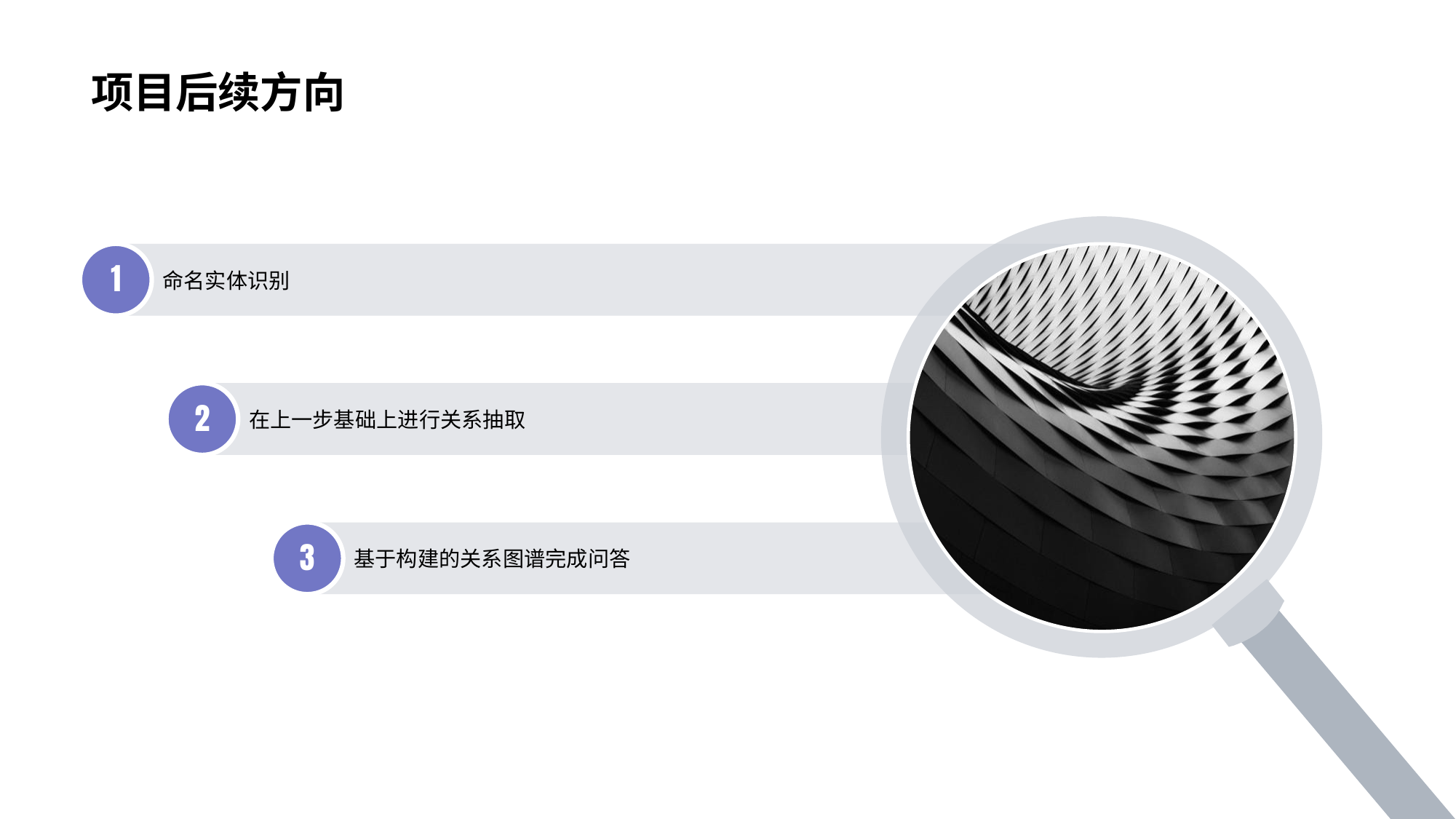

# 项目后续方向

1

命名实体识别
2

在上一步基础上进行关系抽取
3

基于构建的关系图谱完成问答
22